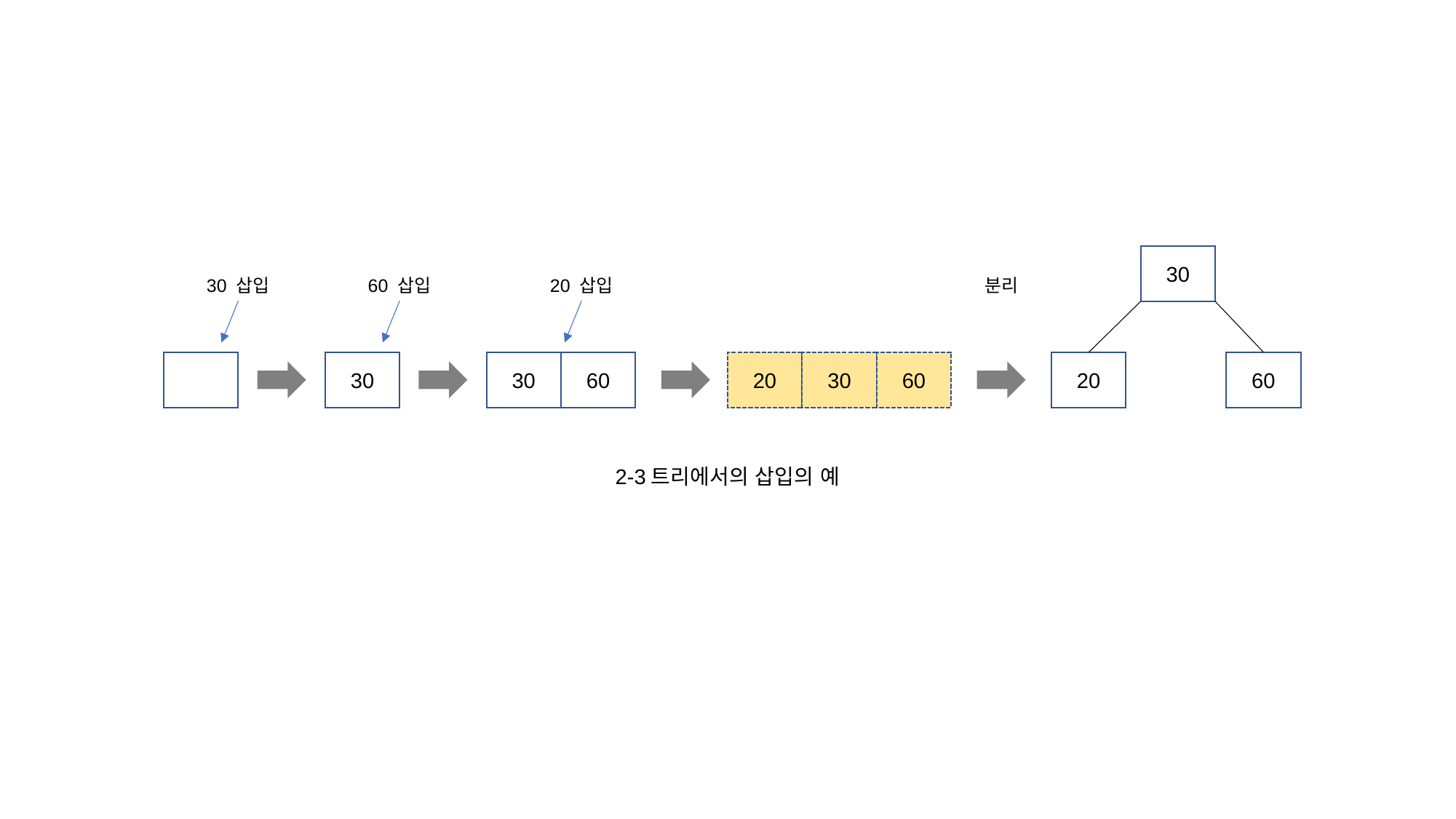

30
30 삽입
60 삽입
20 삽입
분리

30
30
60
20
30
60
20
60

2-3트리에서의 삽입의 예